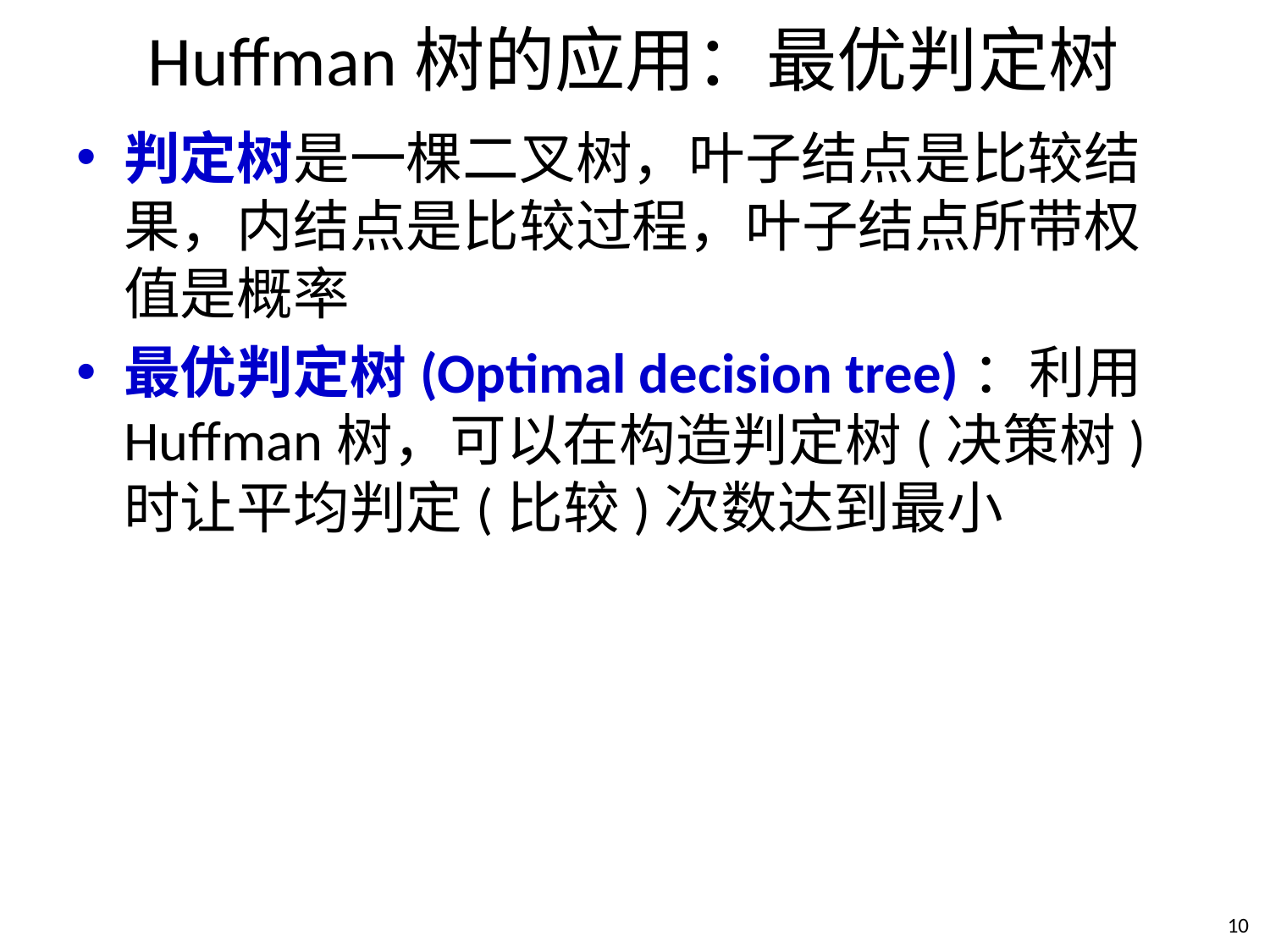

# Huffman树的应用：最优判定树
判定树是一棵二叉树，叶子结点是比较结果，内结点是比较过程，叶子结点所带权值是概率
最优判定树(Optimal decision tree)：利用Huffman树，可以在构造判定树(决策树)时让平均判定(比较)次数达到最小

10